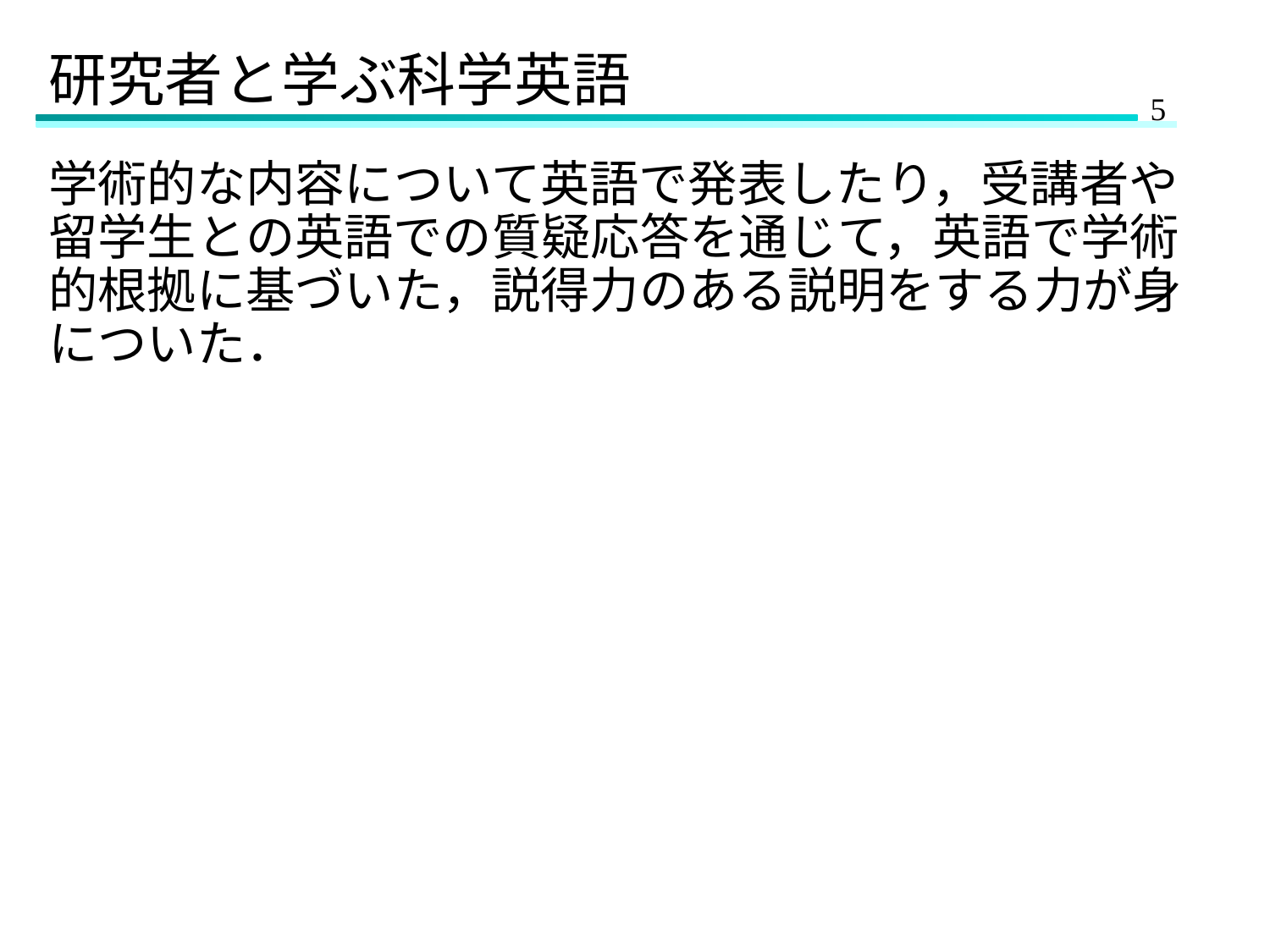

# 研究者と学ぶ科学英語
学術的な内容について英語で発表したり，受講者や留学生との英語での質疑応答を通じて，英語で学術的根拠に基づいた，説得力のある説明をする力が身についた．